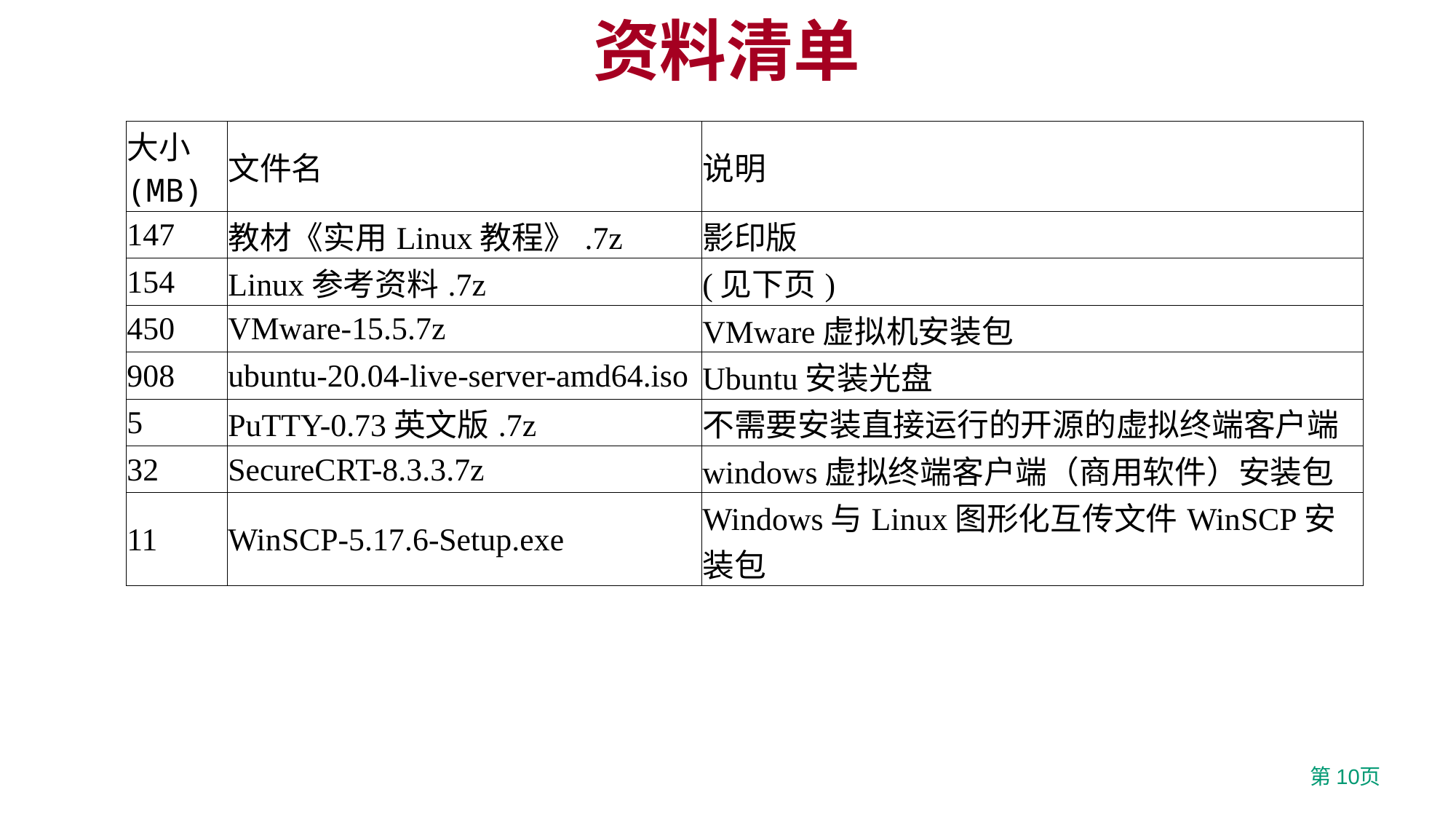

# 资料清单
| 大小(MB) | 文件名 | 说明 |
| --- | --- | --- |
| 147 | 教材《实用Linux教程》.7z | 影印版 |
| 154 | Linux参考资料.7z | (见下页) |
| 450 | VMware-15.5.7z | VMware虚拟机安装包 |
| 908 | ubuntu-20.04-live-server-amd64.iso | Ubuntu安装光盘 |
| 5 | PuTTY-0.73英文版.7z | 不需要安装直接运行的开源的虚拟终端客户端 |
| 32 | SecureCRT-8.3.3.7z | windows虚拟终端客户端（商用软件）安装包 |
| 11 | WinSCP-5.17.6-Setup.exe | Windows与Linux图形化互传文件WinSCP安装包 |